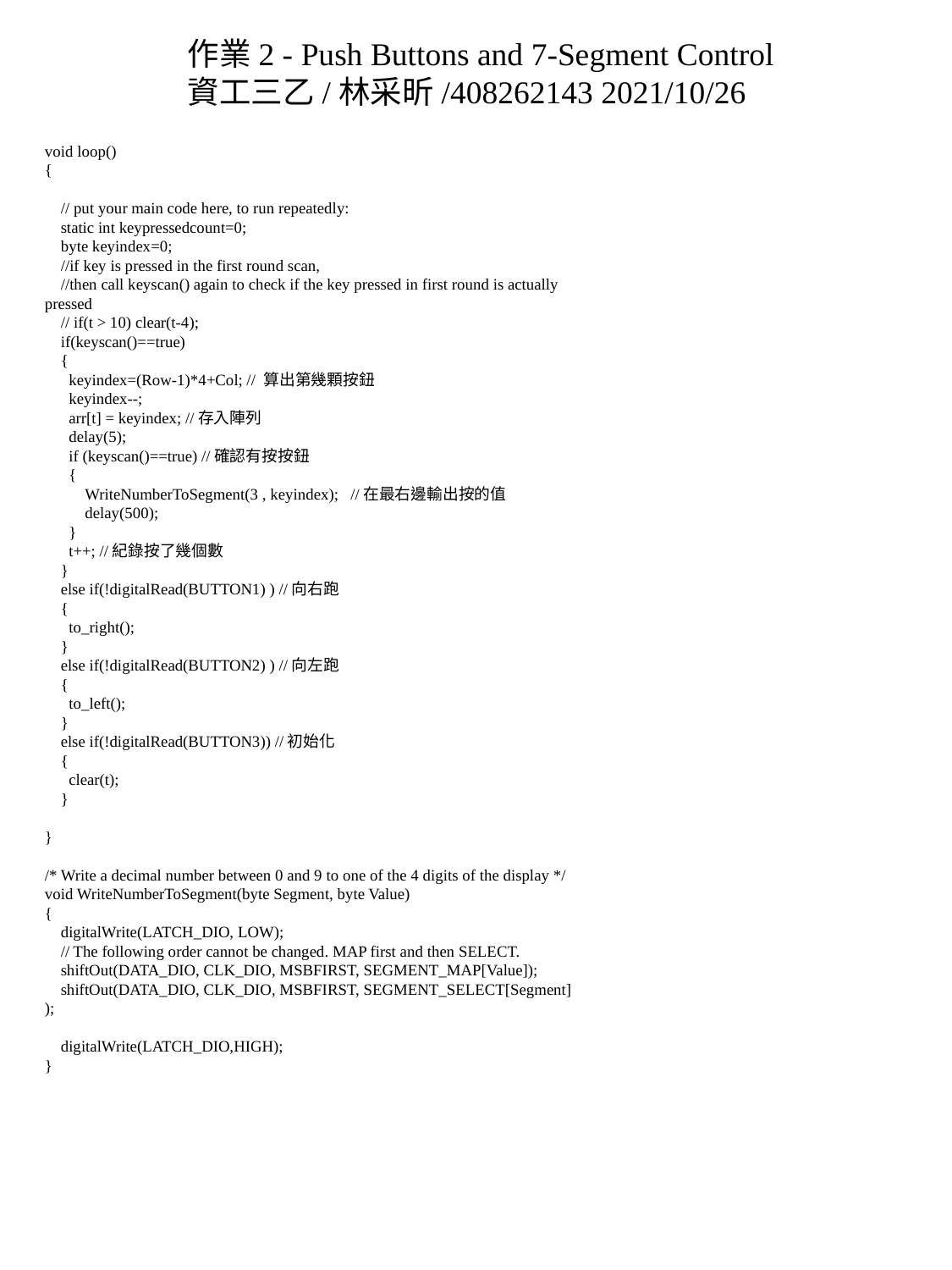

作業2 - Push Buttons and 7-Segment Control
資工三乙/林采昕/408262143 2021/10/26
void loop()
{

    // put your main code here, to run repeatedly:
    static int keypressedcount=0;
    byte keyindex=0;
    //if key is pressed in the first round scan,
    //then call keyscan() again to check if the key pressed in first round is actually pressed
    // if(t > 10) clear(t-4);
    if(keyscan()==true)
    {
      keyindex=(Row-1)*4+Col; // 算出第幾顆按鈕
      keyindex--;
      arr[t] = keyindex; //存入陣列
      delay(5);
      if (keyscan()==true) //確認有按按鈕
      {
          WriteNumberToSegment(3 , keyindex);   //在最右邊輸出按的值
          delay(500);
      }
      t++; //紀錄按了幾個數
    }
    else if(!digitalRead(BUTTON1) ) //向右跑
    {
      to_right();
    }
    else if(!digitalRead(BUTTON2) ) //向左跑
    {
      to_left();
    }
    else if(!digitalRead(BUTTON3)) //初始化
    {
      clear(t);
    }

}

/* Write a decimal number between 0 and 9 to one of the 4 digits of the display */
void WriteNumberToSegment(byte Segment, byte Value)
{
    digitalWrite(LATCH_DIO, LOW);
    // The following order cannot be changed. MAP first and then SELECT.
    shiftOut(DATA_DIO, CLK_DIO, MSBFIRST, SEGMENT_MAP[Value]);
    shiftOut(DATA_DIO, CLK_DIO, MSBFIRST, SEGMENT_SELECT[Segment] );

    digitalWrite(LATCH_DIO,HIGH);
}